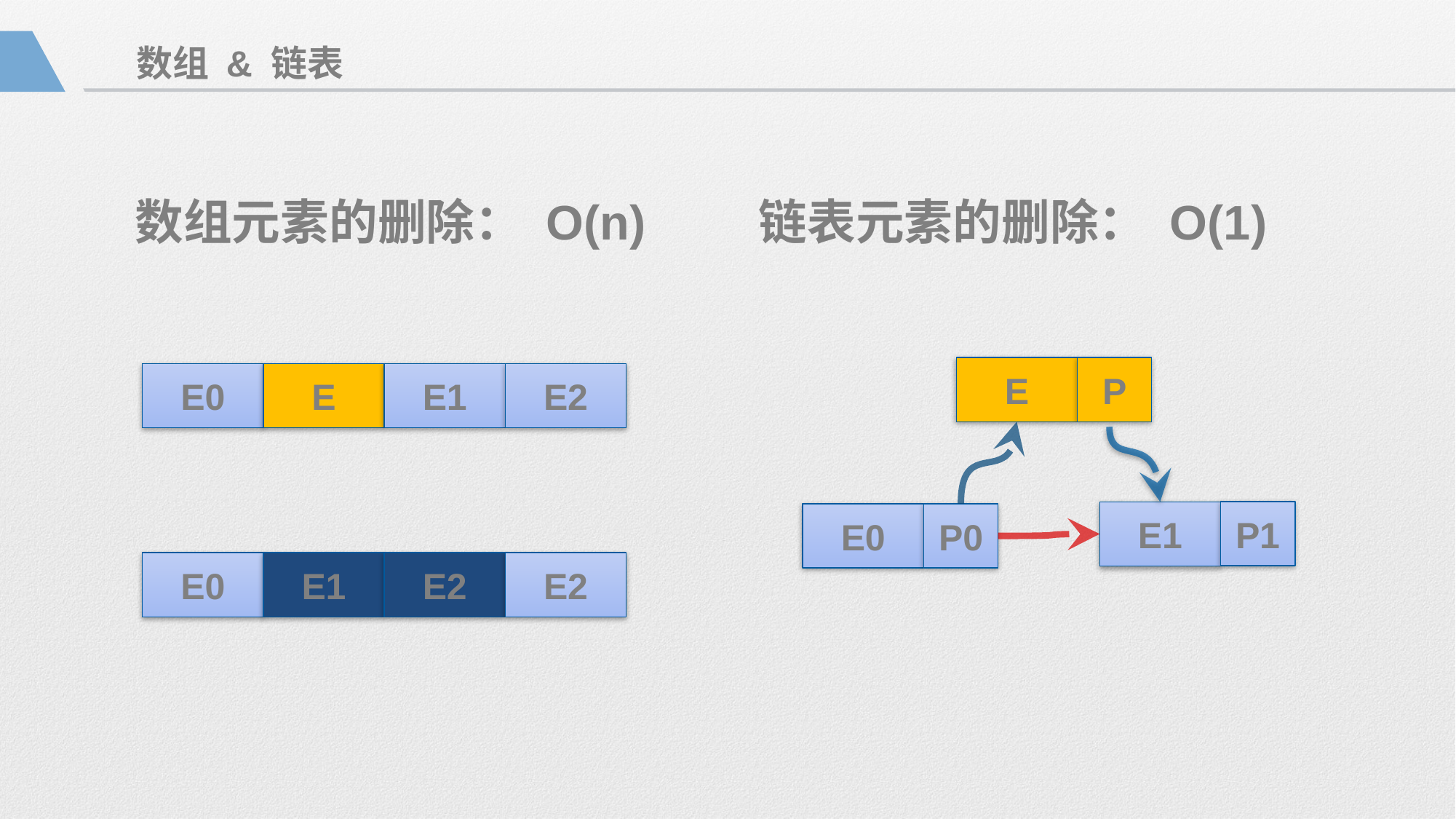

数组 & 链表
数组元素的删除： O(n)
链表元素的删除： O(1)
E
P
E0
E
E1
E2
P1
E1
E0
P0
E0
E1
E2
E2